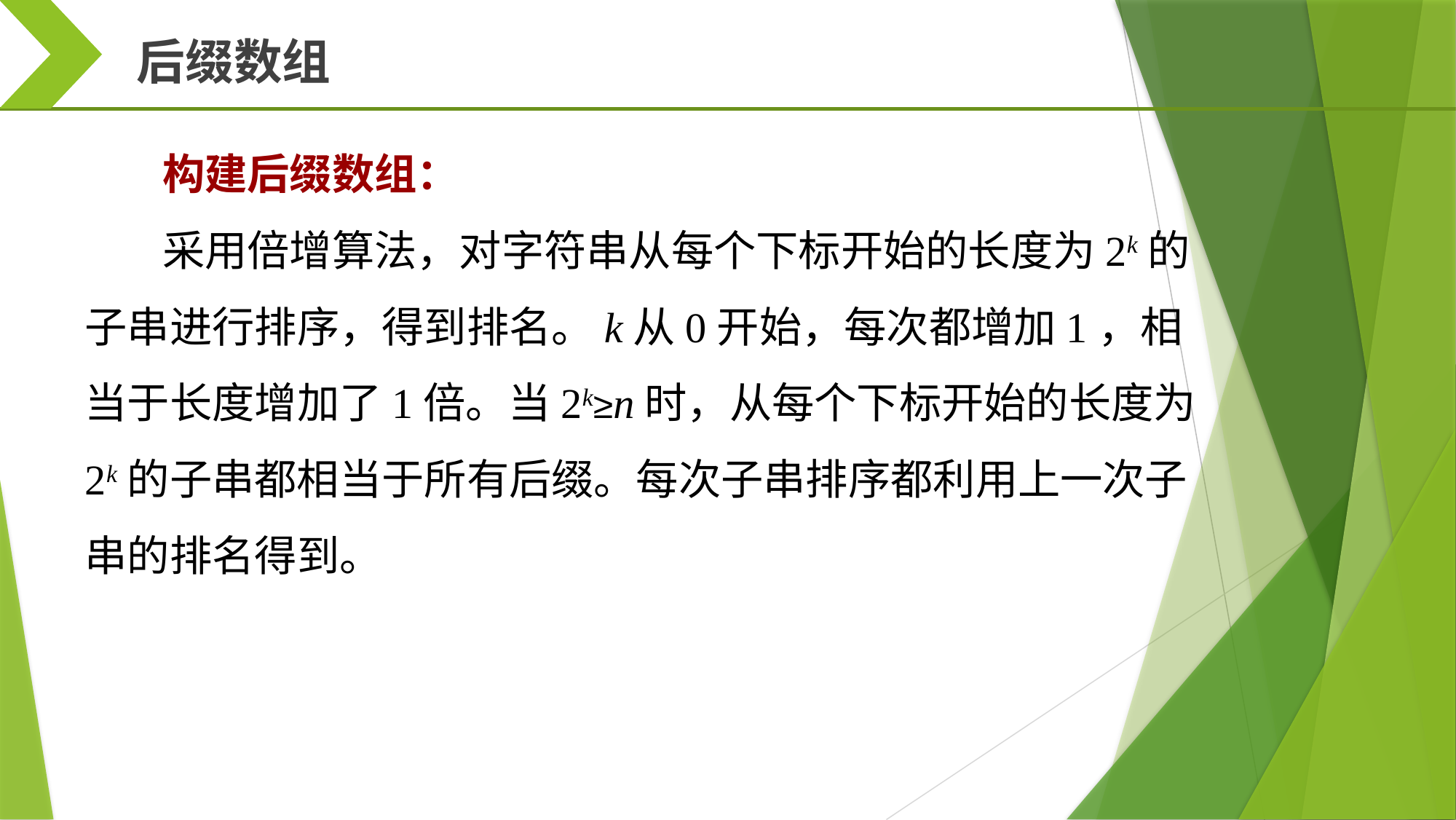

后缀数组
构建后缀数组：
采用倍增算法，对字符串从每个下标开始的长度为2k的子串进行排序，得到排名。k从0开始，每次都增加1，相当于长度增加了1倍。当2k≥n时，从每个下标开始的长度为2k的子串都相当于所有后缀。每次子串排序都利用上一次子串的排名得到。